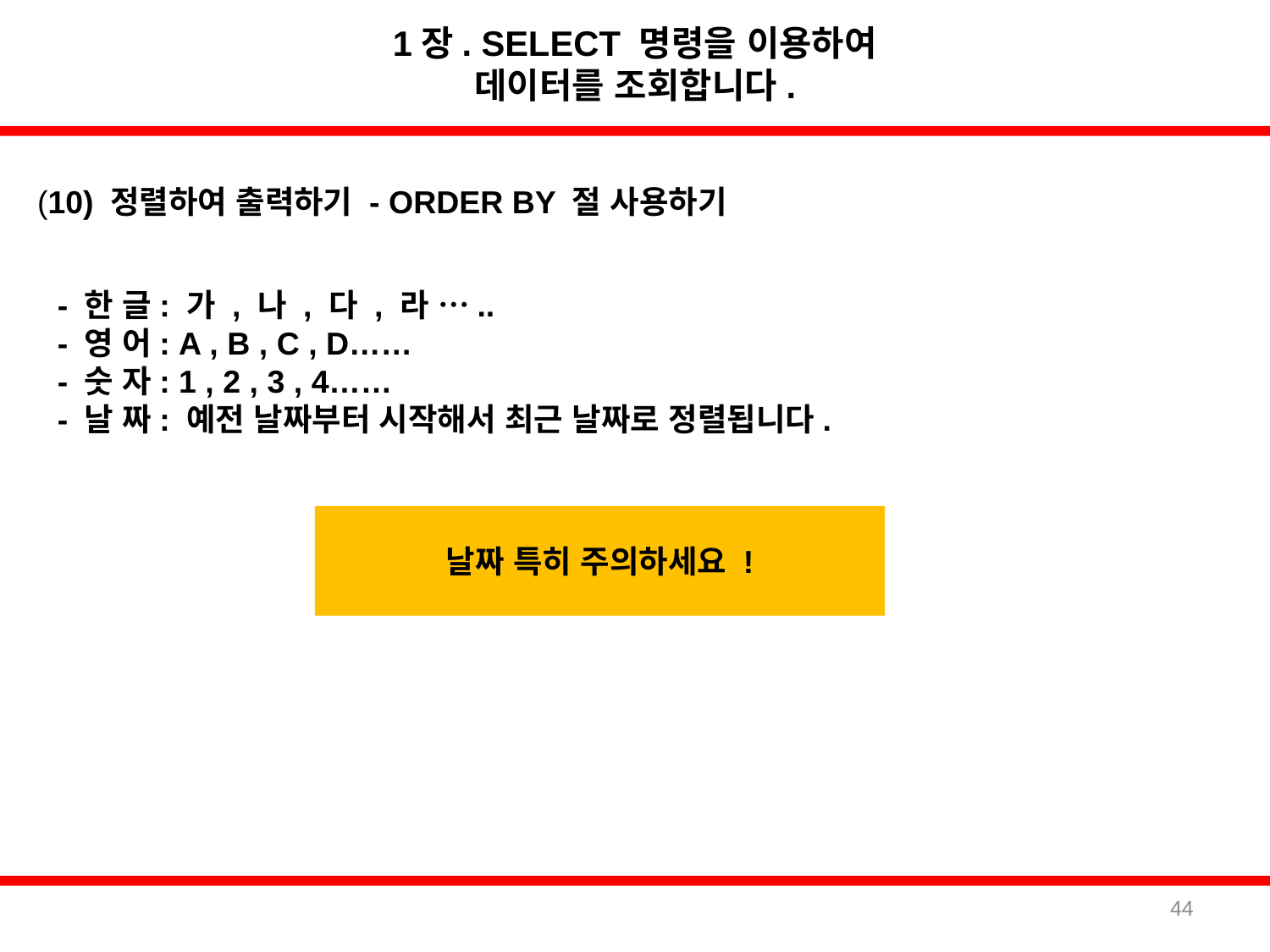

1장. SELECT 명령을 이용하여
데이터를 조회합니다.

(10) 정렬하여 출력하기 - ORDER BY 절 사용하기
- 한 글: 가 , 나 , 다 , 라 …..
- 영 어: A , B , C , D……
- 숫 자: 1 , 2 , 3 , 4……
- 날 짜: 예전 날짜부터 시작해서 최근 날짜로 정렬됩니다.
날짜 특히 주의하세요 !

44